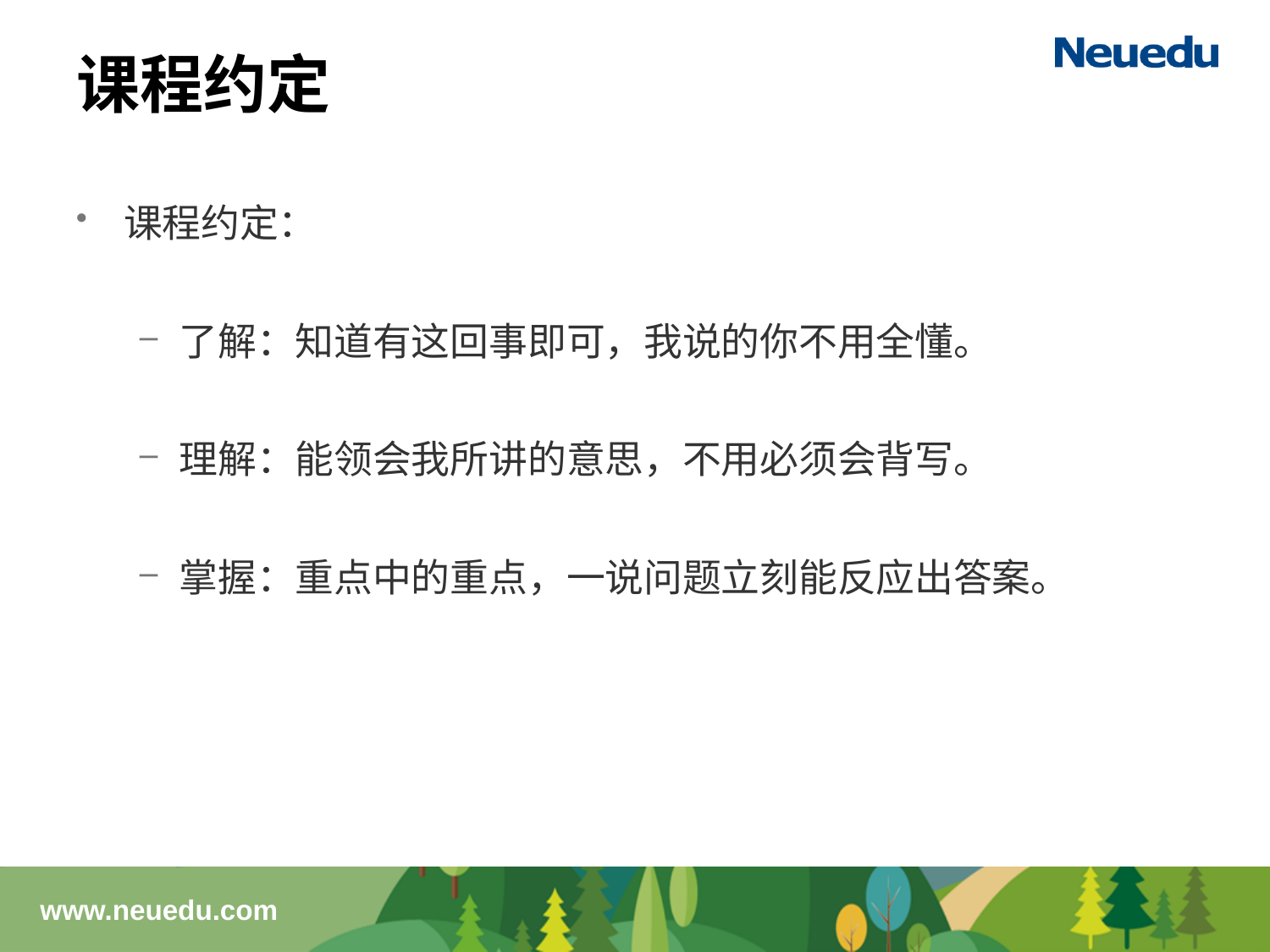

# 课程约定

课程约定：

了解：知道有这回事即可，我说的你不用全懂。

理解：能领会我所讲的意思，不用必须会背写。

掌握：重点中的重点，一说问题立刻能反应出答案。